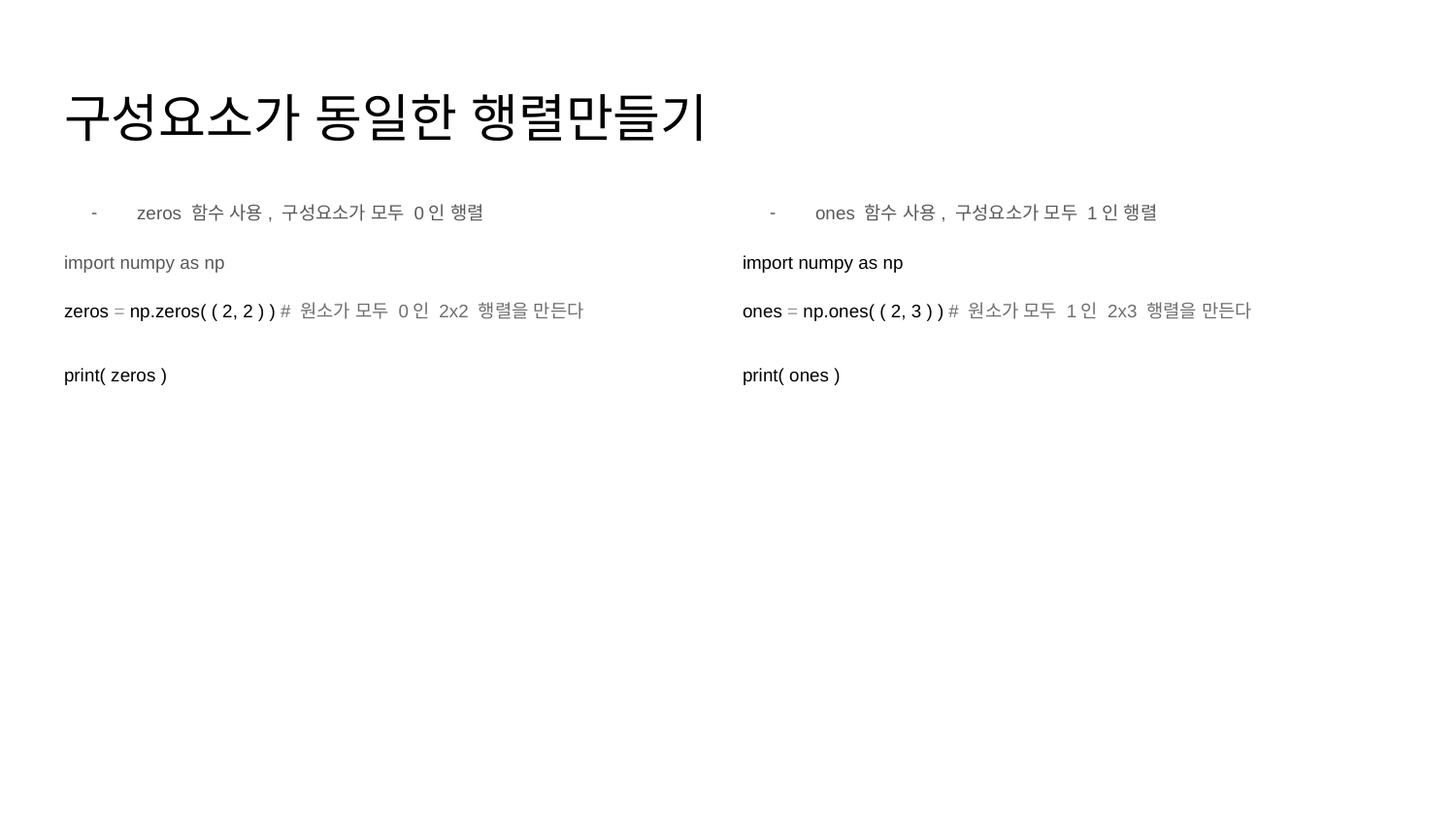

# 구성요소가 동일한 행렬만들기
zeros 함수 사용, 구성요소가 모두 0인 행렬
import numpy as np
zeros = np.zeros( ( 2, 2 ) ) # 원소가 모두 0인 2x2 행렬을 만든다
print( zeros )
ones 함수 사용, 구성요소가 모두 1인 행렬
import numpy as np
ones = np.ones( ( 2, 3 ) ) # 원소가 모두 1인 2x3 행렬을 만든다
print( ones )